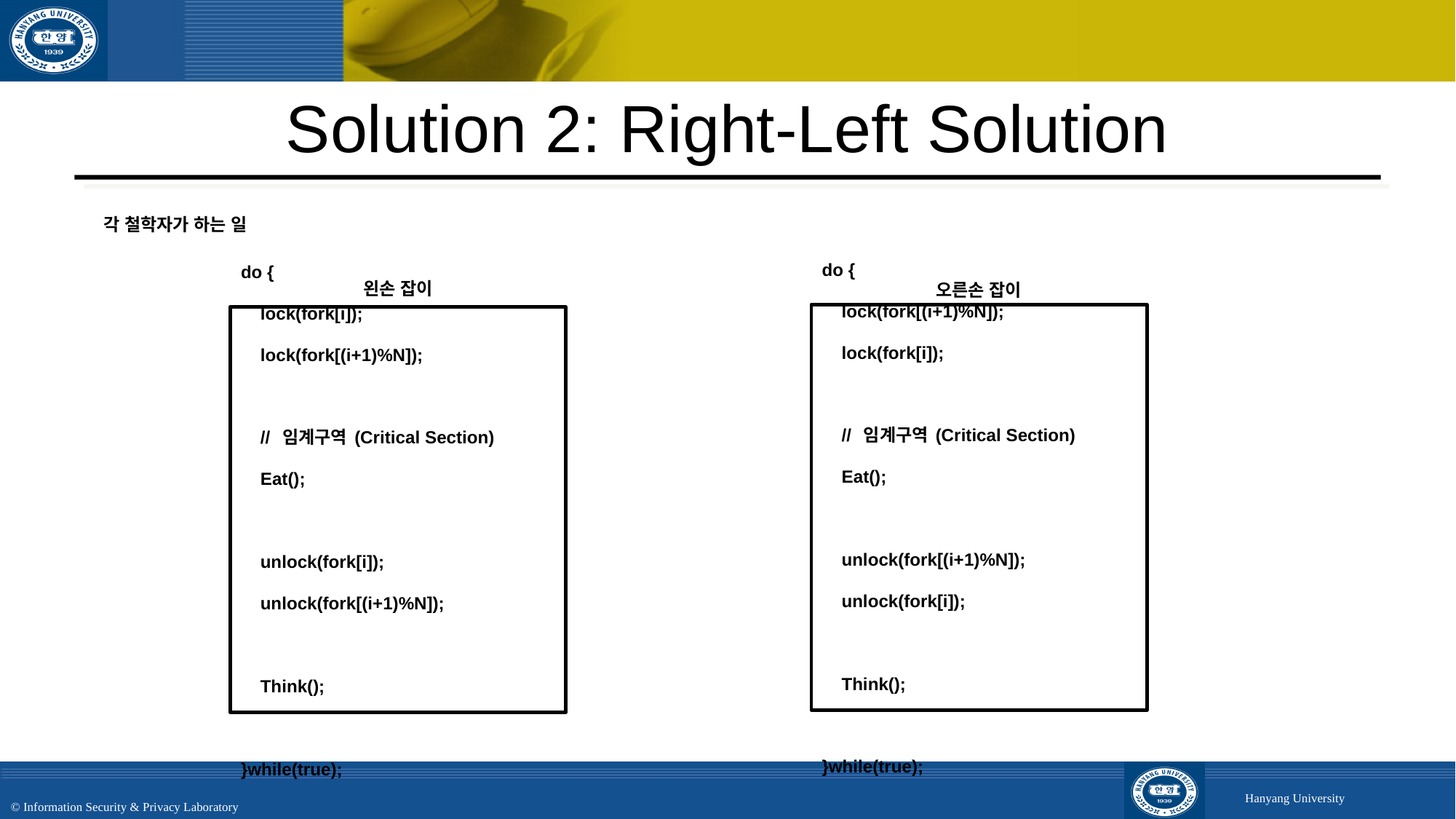

# Solution 2: Right-Left Solution

각 철학자가 하는 일
왼손 잡이
오른손 잡이
do {
    lock(fork[(i+1)%N]);
    lock(fork[i]);

    // 임계구역(Critical Section)
    Eat();

    unlock(fork[(i+1)%N]);
    unlock(fork[i]);

    Think();

}while(true);
do {
    lock(fork[i]);
    lock(fork[(i+1)%N]);

    // 임계구역(Critical Section)
    Eat();

    unlock(fork[i]);
    unlock(fork[(i+1)%N]);

    Think();

}while(true);